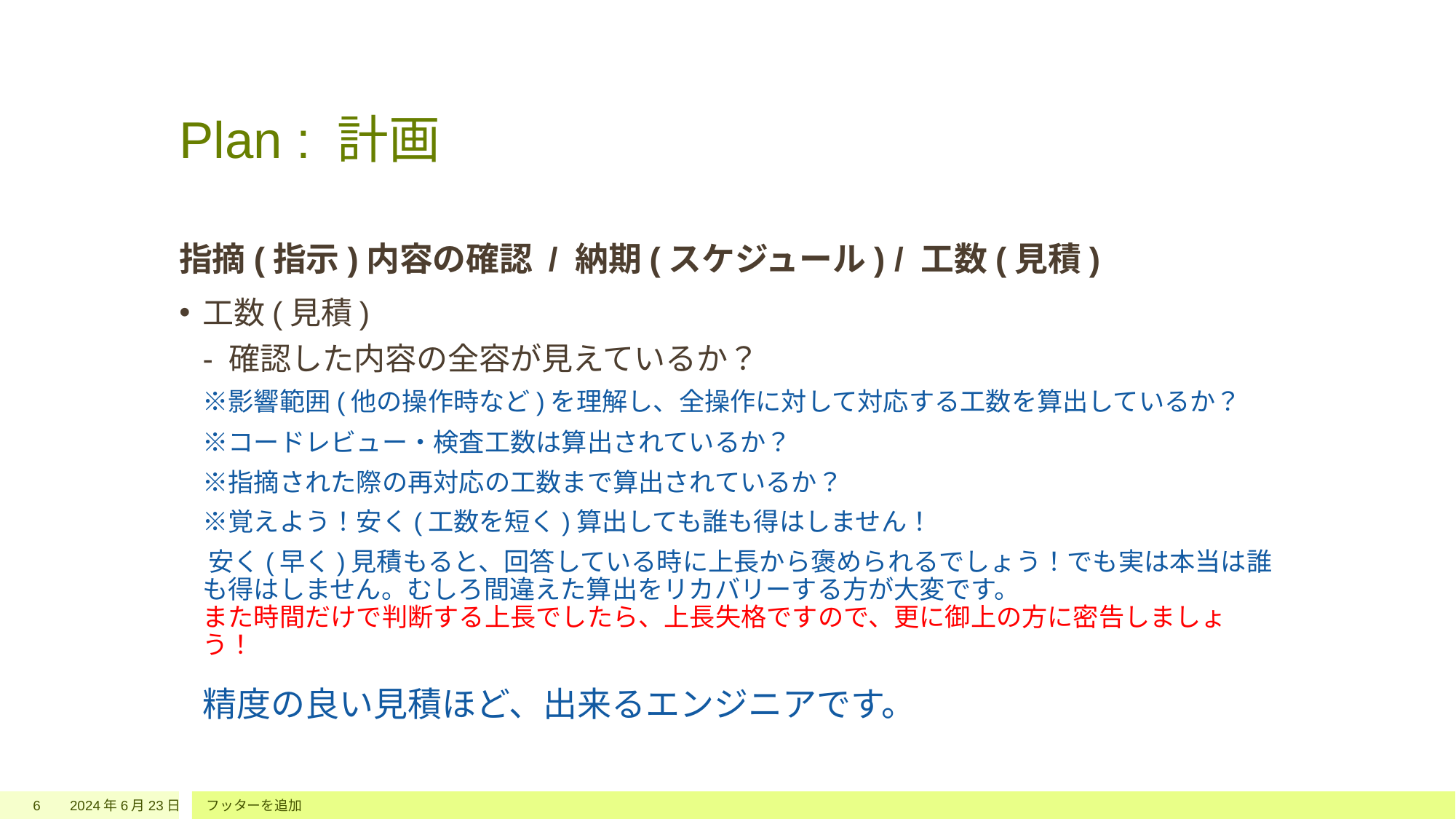

# Plan : 計画
指摘(指示)内容の確認 / 納期(スケジュール) / 工数(見積)
工数(見積)
- 確認した内容の全容が見えているか？
※影響範囲(他の操作時など)を理解し、全操作に対して対応する工数を算出しているか？
※コードレビュー・検査工数は算出されているか？
※指摘された際の再対応の工数まで算出されているか？
※覚えよう！安く(工数を短く)算出しても誰も得はしません！
 安く(早く)見積もると、回答している時に上長から褒められるでしょう！でも実は本当は誰も得はしません。むしろ間違えた算出をリカバリーする方が大変です。
また時間だけで判断する上長でしたら、上長失格ですので、更に御上の方に密告しましょう！
精度の良い見積ほど、出来るエンジニアです。
6
2024年6月23日
フッターを追加